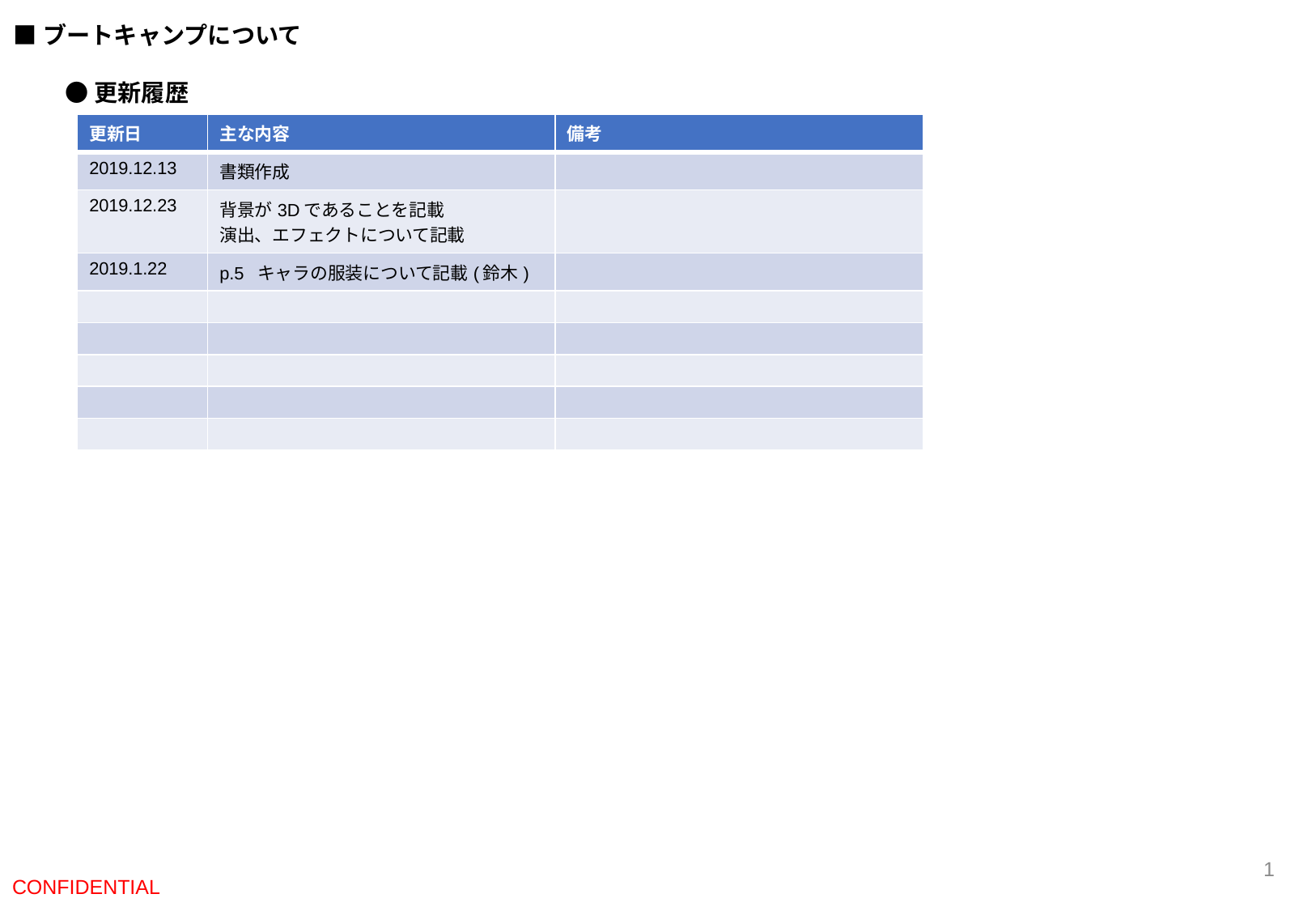

■ブートキャンプについて
●更新履歴
| 更新日 | 主な内容 | 備考 |
| --- | --- | --- |
| 2019.12.13 | 書類作成 |  |
| 2019.12.23 | 背景が3Dであることを記載 演出、エフェクトについて記載 |  |
| 2019.1.22 | p.5 キャラの服装について記載(鈴木) |  |
|  |  |  |
|  |  |  |
|  |  |  |
|  |  |  |
|  |  |  |
1
CONFIDENTIAL